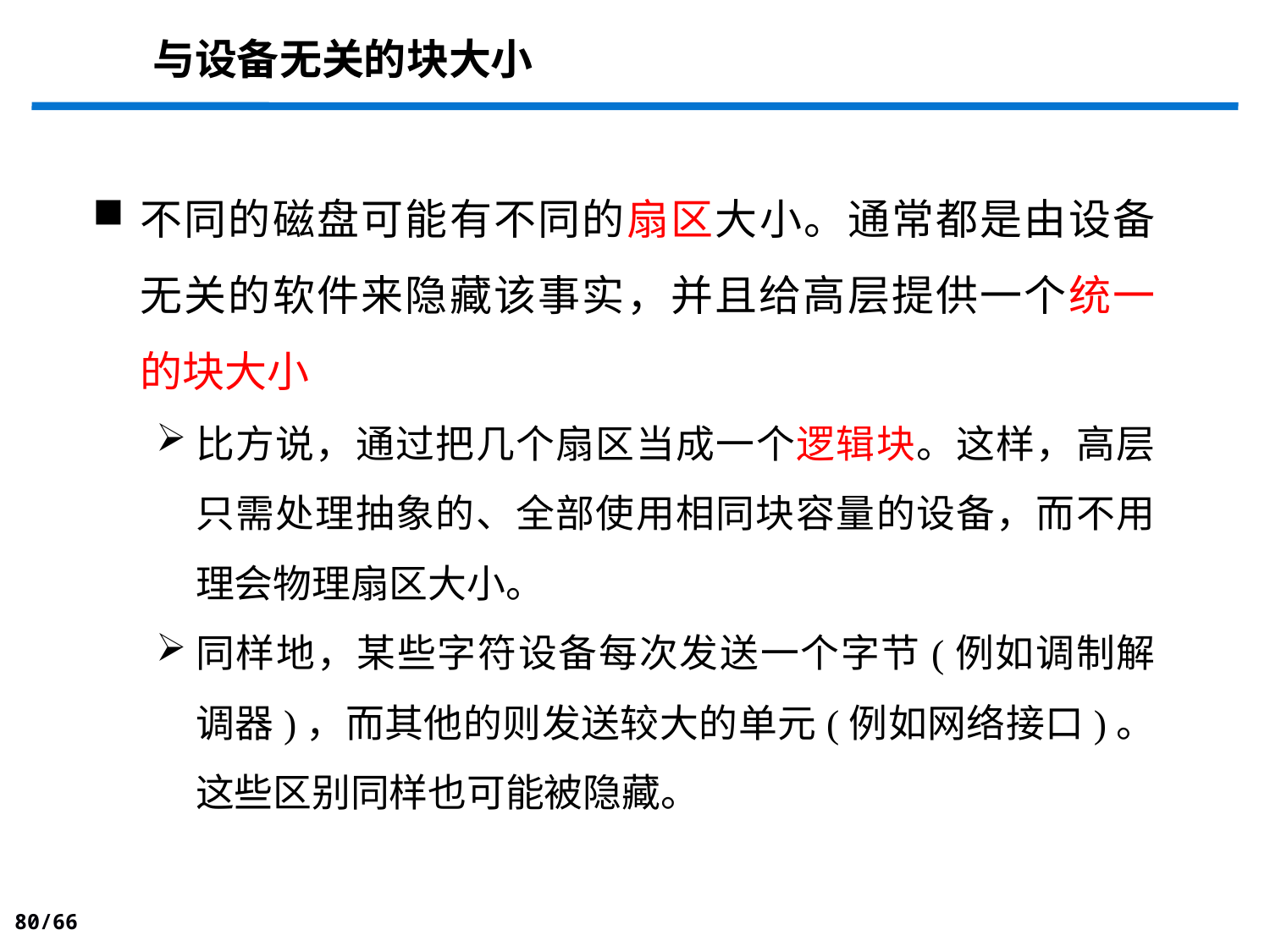

# 与设备无关的块大小
不同的磁盘可能有不同的扇区大小。通常都是由设备无关的软件来隐藏该事实，并且给高层提供一个统一的块大小
比方说，通过把几个扇区当成一个逻辑块。这样，高层只需处理抽象的、全部使用相同块容量的设备，而不用理会物理扇区大小。
同样地，某些字符设备每次发送一个字节(例如调制解调器)，而其他的则发送较大的单元(例如网络接口)。这些区别同样也可能被隐藏。